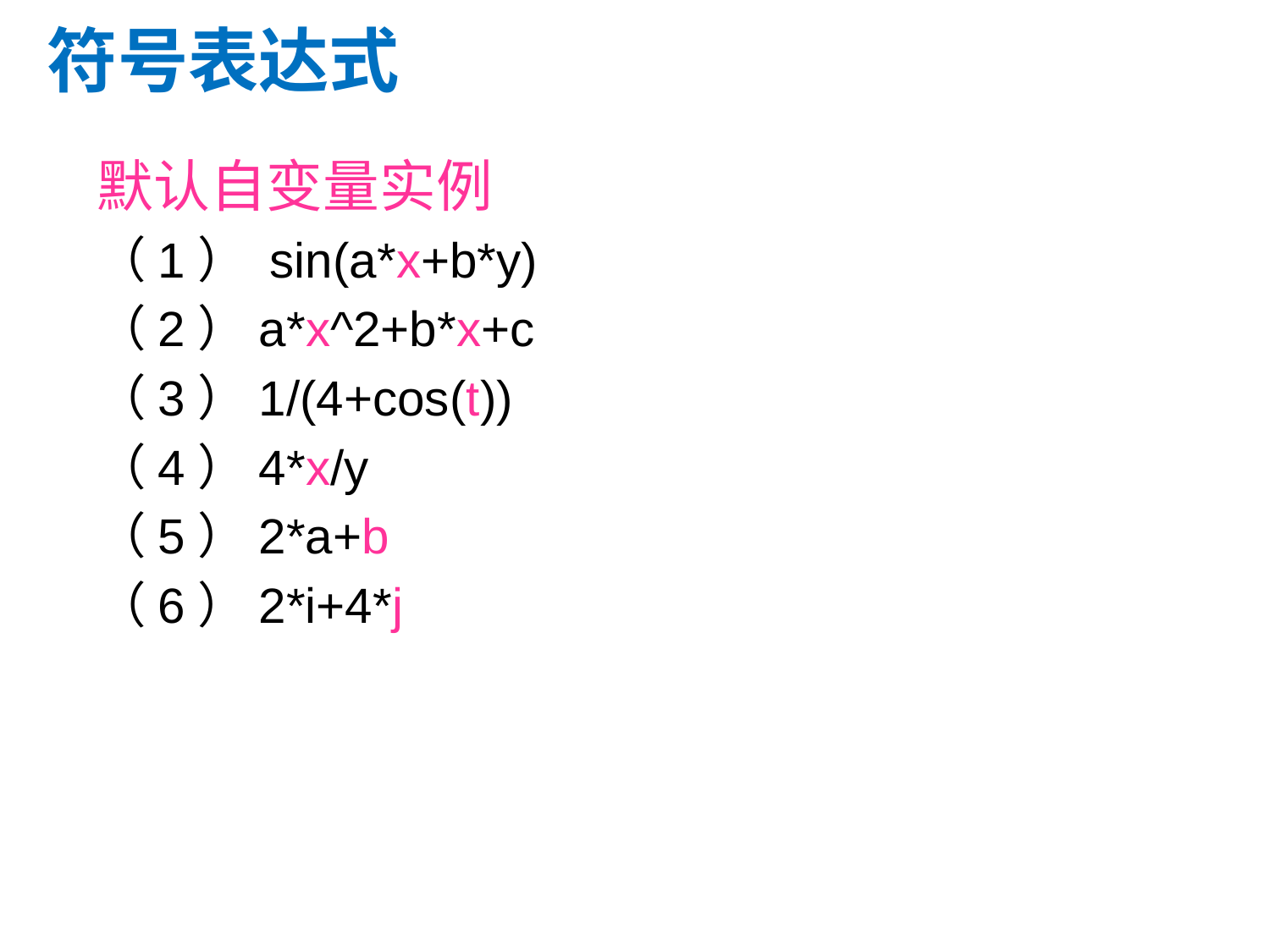

符号表达式
默认自变量实例
（1） sin(a*x+b*y)
（2）a*x^2+b*x+c
（3）1/(4+cos(t))
（4）4*x/y
（5）2*a+b
（6）2*i+4*j